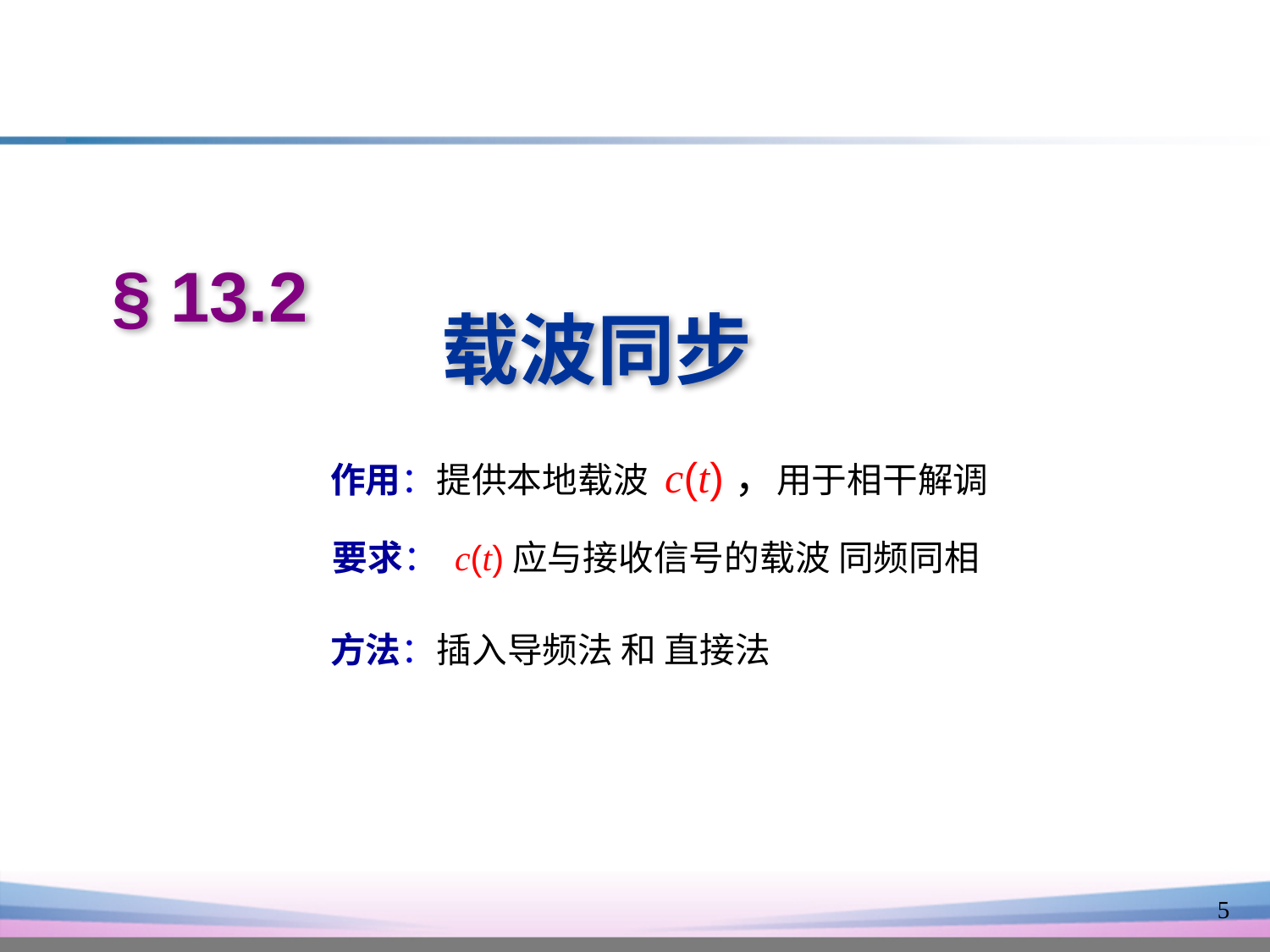

§ 13.2
   载波同步
作用：提供本地载波 c(t)，用于相干解调
要求： c(t)应与接收信号的载波 同频同相
方法：插入导频法 和 直接法
5